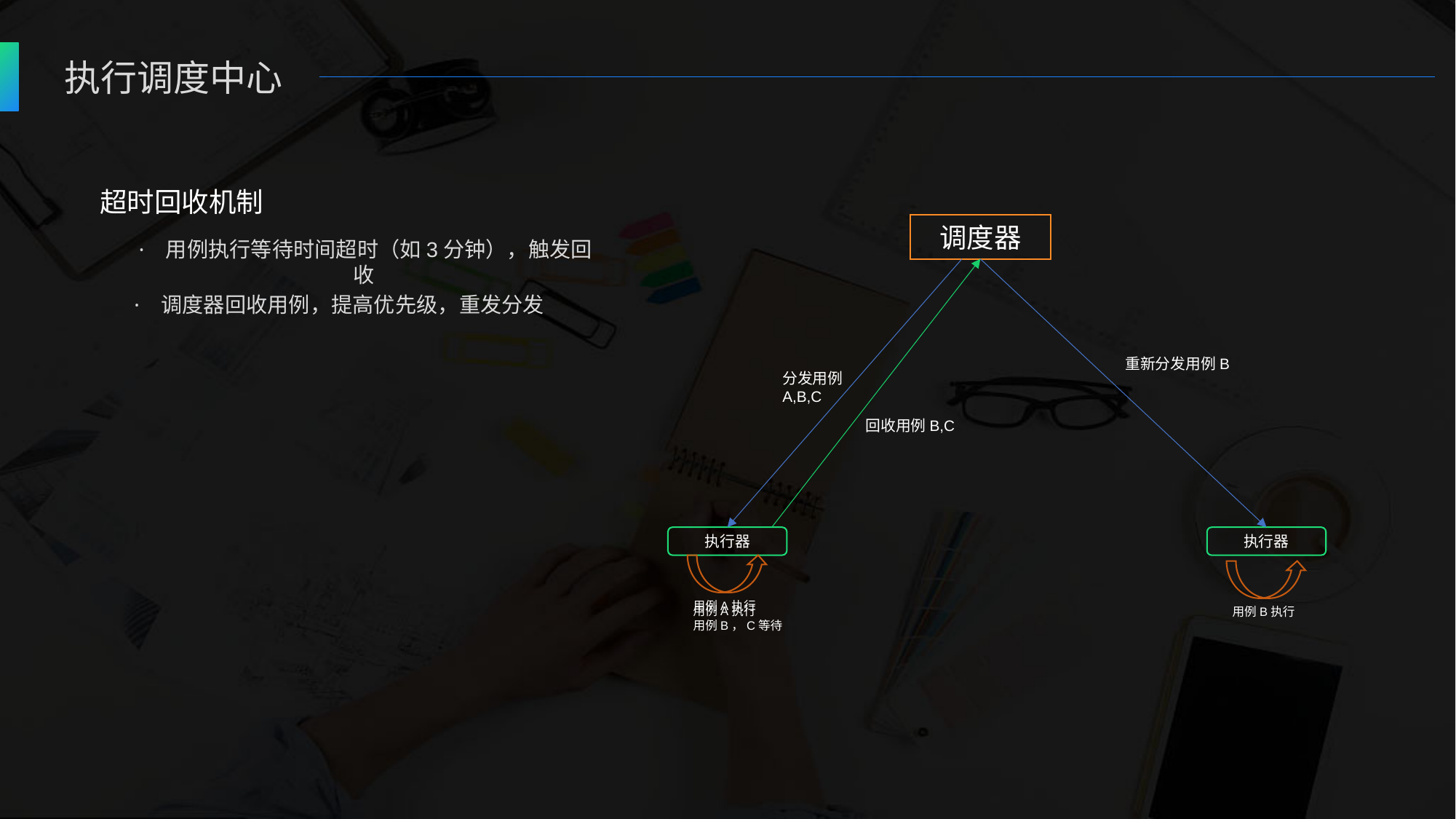

执行调度中心
超时回收机制
调度器
· 用例执行等待时间超时（如3分钟），触发回收
· 调度器回收用例，提高优先级，重发分发
重新分发用例B
分发用例A,B,C
回收用例B,C
执行器
执行器

用例A执行
用例A执行
用例B，C等待
用例B执行